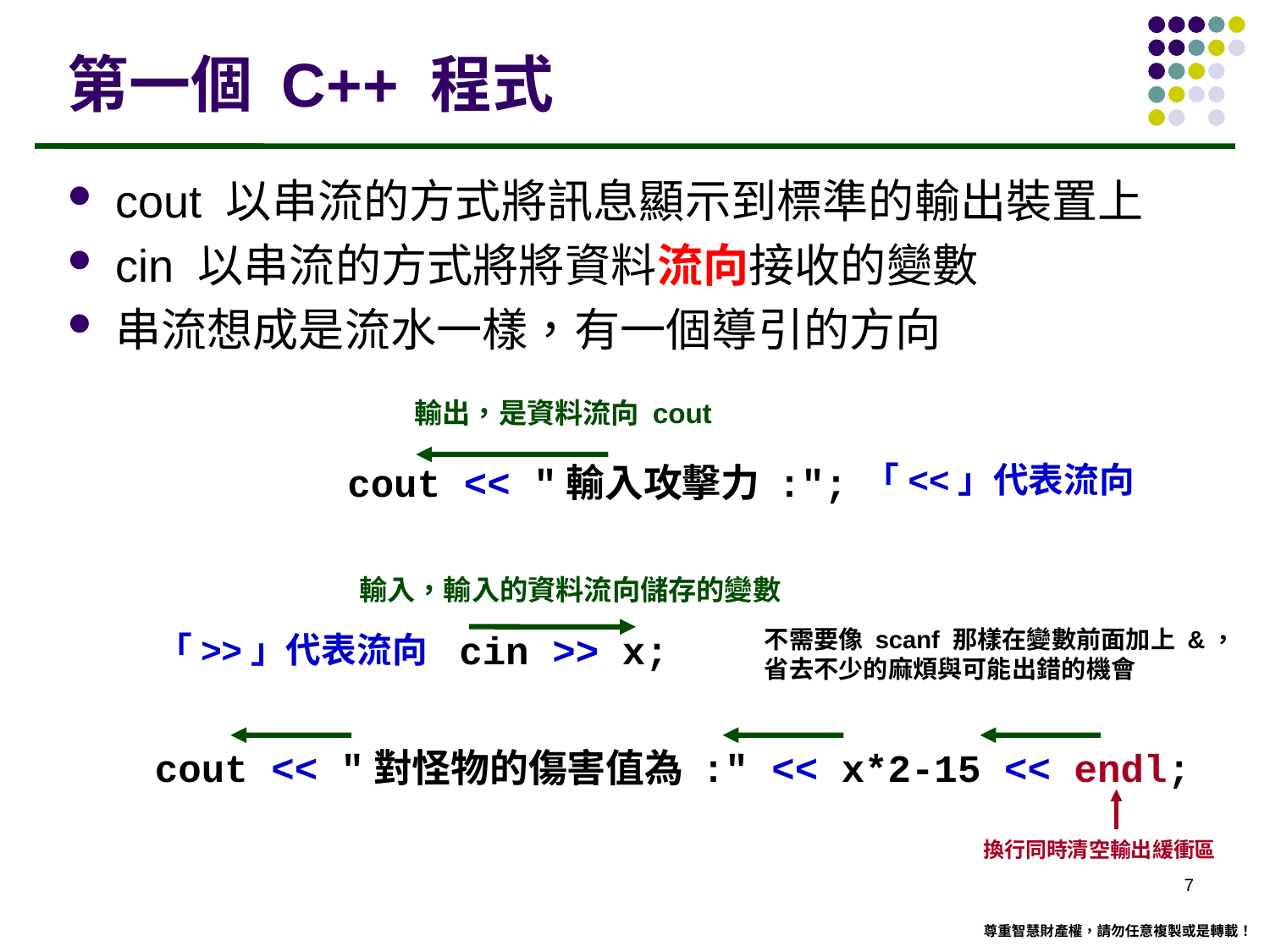

# 第一個 C++ 程式
cout 以串流的方式將訊息顯示到標準的輸出裝置上
cin 以串流的方式將將資料流向接收的變數
串流想成是流水一樣，有一個導引的方向
輸出，是資料流向 cout
「<<」代表流向

cout << "輸入攻擊力 :";
輸入，輸入的資料流向儲存的變數
不需要像 scanf 那樣在變數前面加上 &，省去不少的麻煩與可能出錯的機會
「>>」代表流向
cin >> x;

cout << "對怪物的傷害值為 :" << x*2-15 << endl;

換行同時清空輸出緩衝區
7